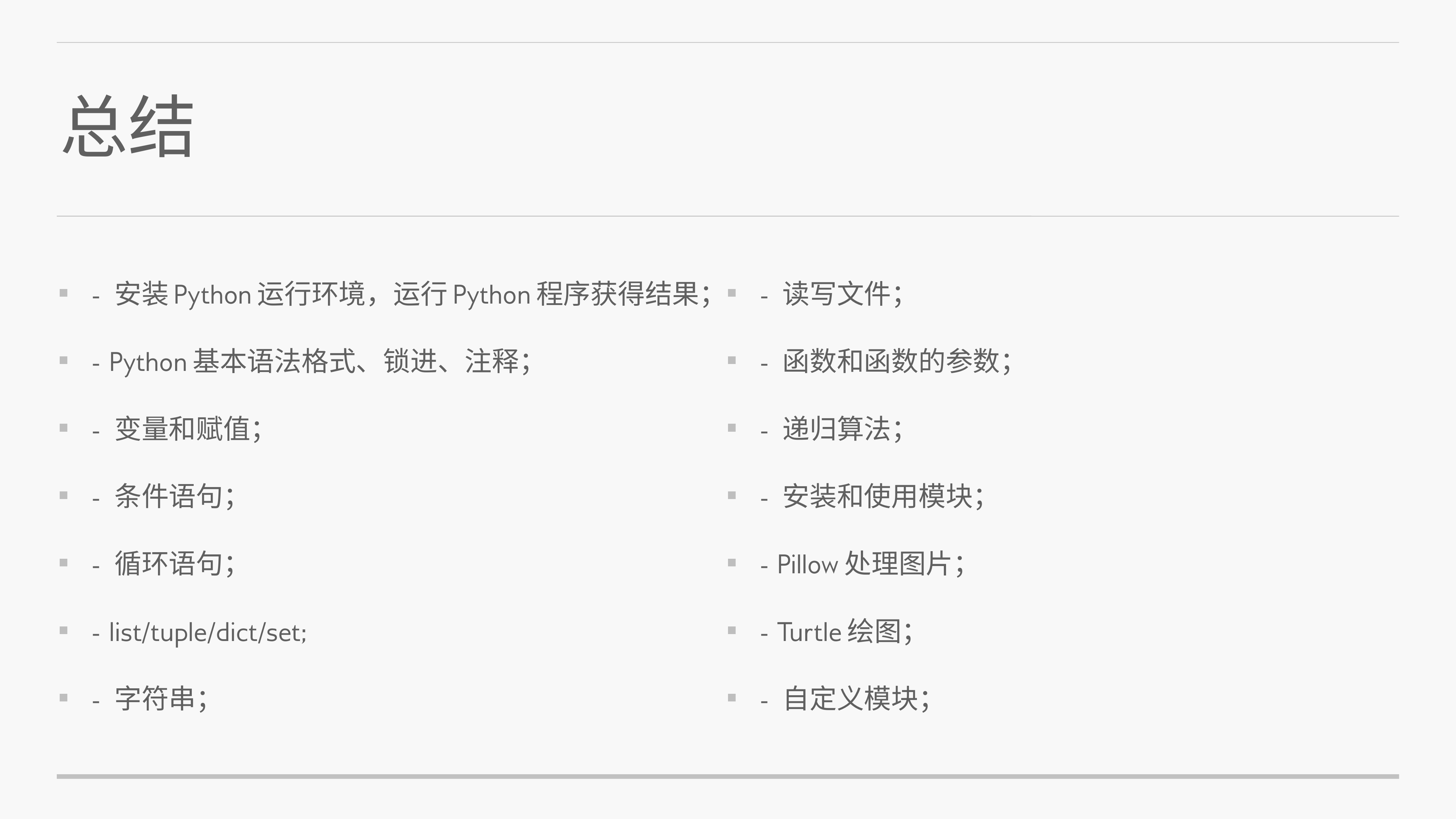

# 总结
- 安装Python运行环境，运行Python程序获得结果；
- Python基本语法格式、锁进、注释；
- 变量和赋值；
- 条件语句；
- 循环语句；
- list/tuple/dict/set;
- 字符串；
- 读写文件；
- 函数和函数的参数；
- 递归算法；
- 安装和使用模块；
- Pillow处理图片；
- Turtle绘图；
- 自定义模块；